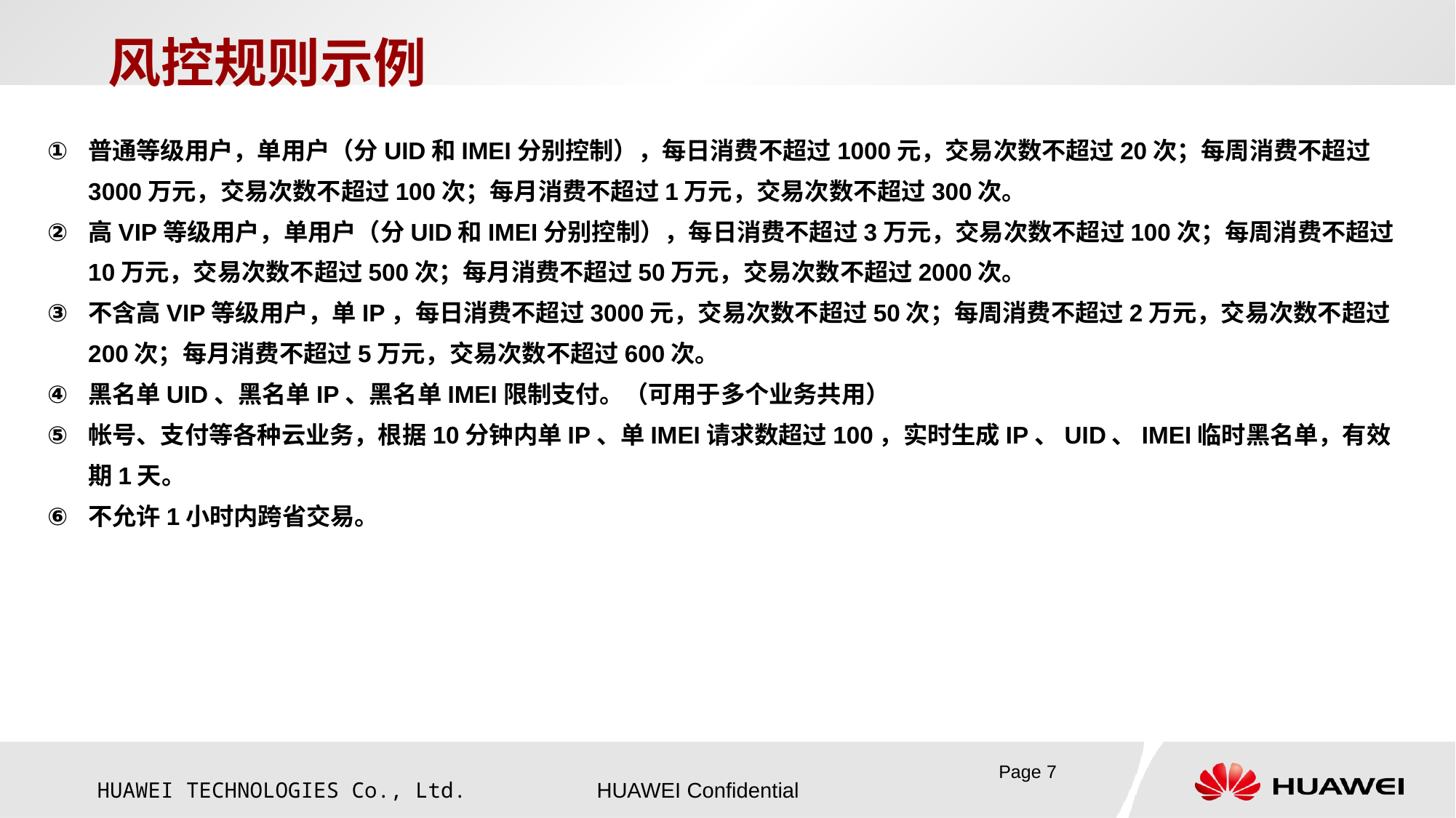

# 风控规则示例
普通等级用户，单用户（分UID和IMEI分别控制），每日消费不超过1000元，交易次数不超过20次；每周消费不超过3000万元，交易次数不超过100次；每月消费不超过1万元，交易次数不超过300次。
高VIP等级用户，单用户（分UID和IMEI分别控制），每日消费不超过3万元，交易次数不超过100次；每周消费不超过10万元，交易次数不超过500次；每月消费不超过50万元，交易次数不超过2000次。
不含高VIP等级用户，单IP，每日消费不超过3000元，交易次数不超过50次；每周消费不超过2万元，交易次数不超过200次；每月消费不超过5万元，交易次数不超过600次。
黑名单UID、黑名单IP、黑名单IMEI限制支付。（可用于多个业务共用）
帐号、支付等各种云业务，根据10分钟内单IP、单IMEI请求数超过100，实时生成IP、UID、IMEI临时黑名单，有效期1天。
不允许1小时内跨省交易。

Page 7